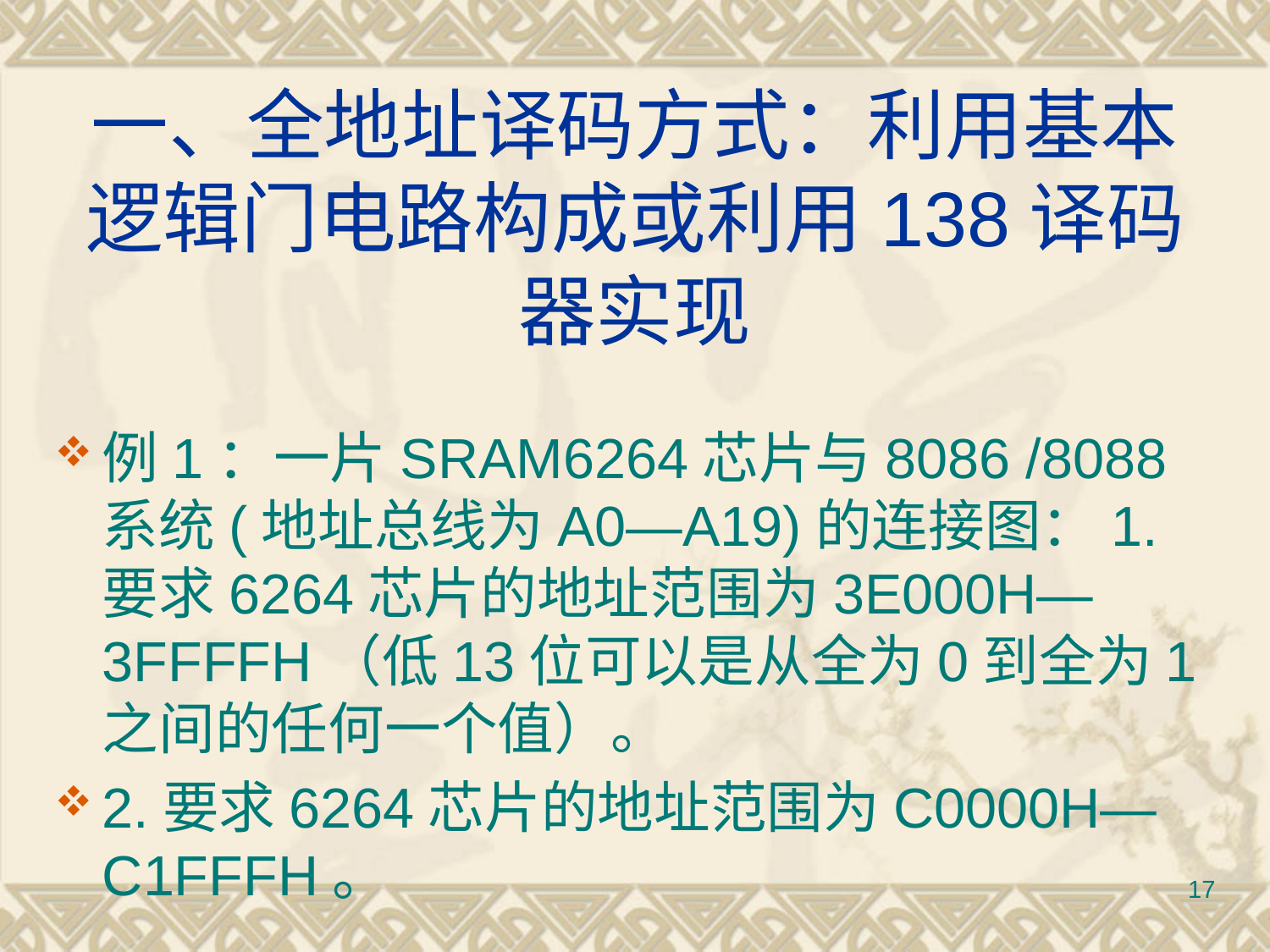

# 一、全地址译码方式：利用基本逻辑门电路构成或利用138译码器实现
例1：一片SRAM6264芯片与8086 /8088系统(地址总线为A0—A19)的连接图：1.要求6264芯片的地址范围为3E000H—3FFFFH（低13位可以是从全为0到全为1之间的任何一个值）。
2.要求6264芯片的地址范围为C0000H—C1FFFH。
17